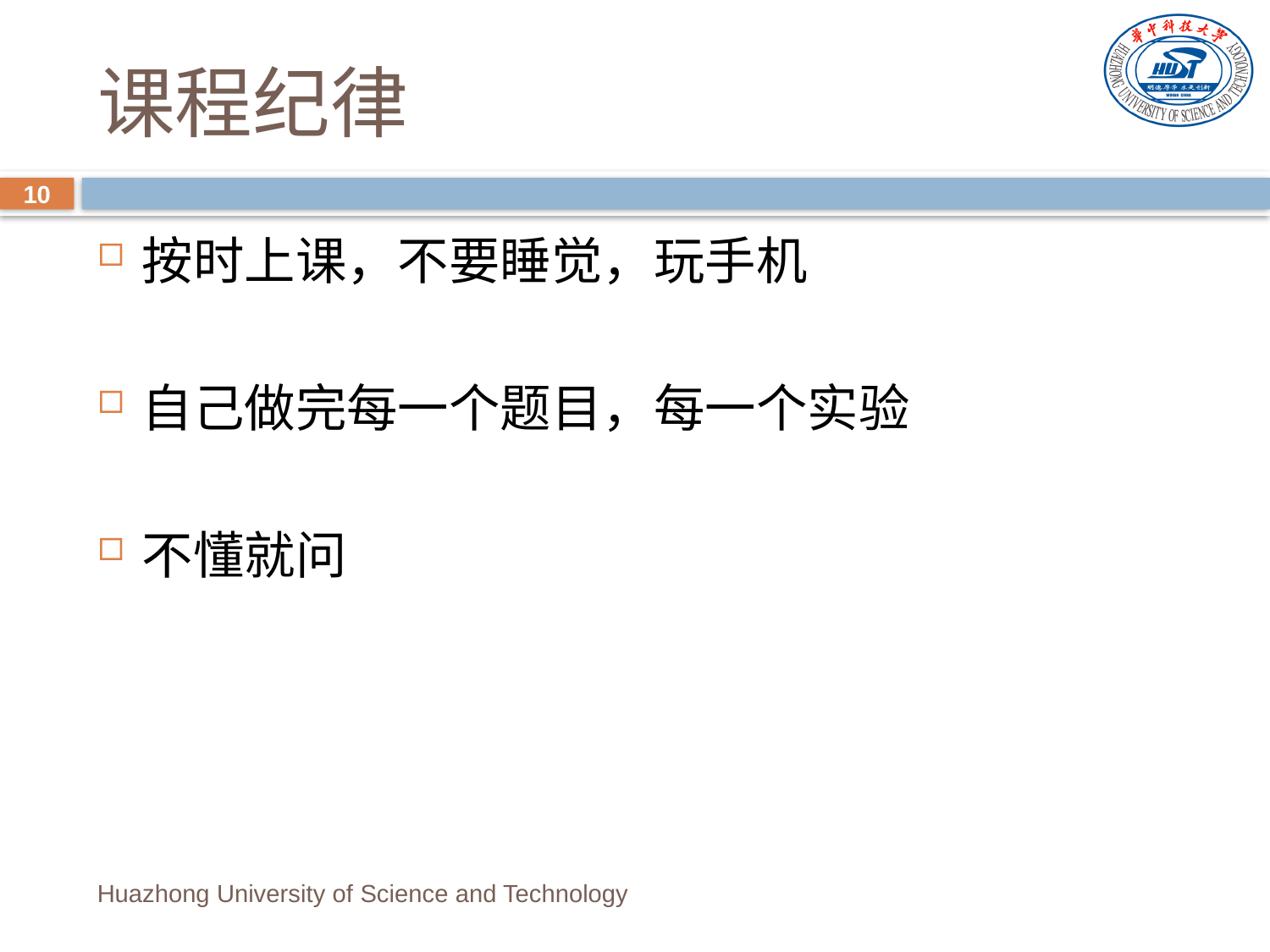

# 课程纪律
10
按时上课，不要睡觉，玩手机

自己做完每一个题目，每一个实验

不懂就问

Huazhong University of Science and Technology